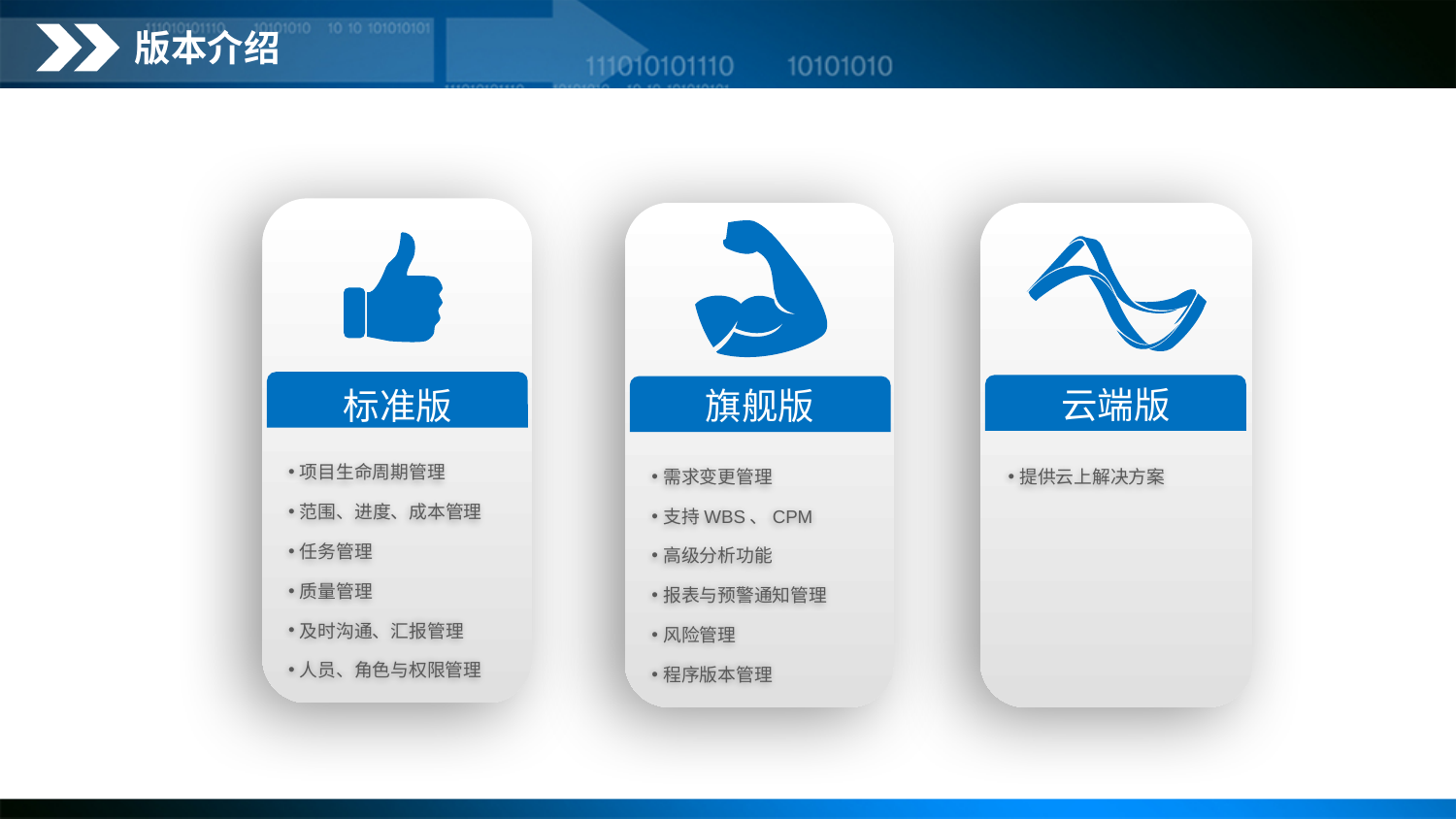

版本介绍

标准版
项目生命周期管理
范围、进度、成本管理
任务管理
质量管理
及时沟通、汇报管理
人员、角色与权限管理

旗舰版

需求变更管理
支持WBS、CPM
高级分析功能
报表与预警通知管理
风险管理
程序版本管理

云端版

提供云上解决方案